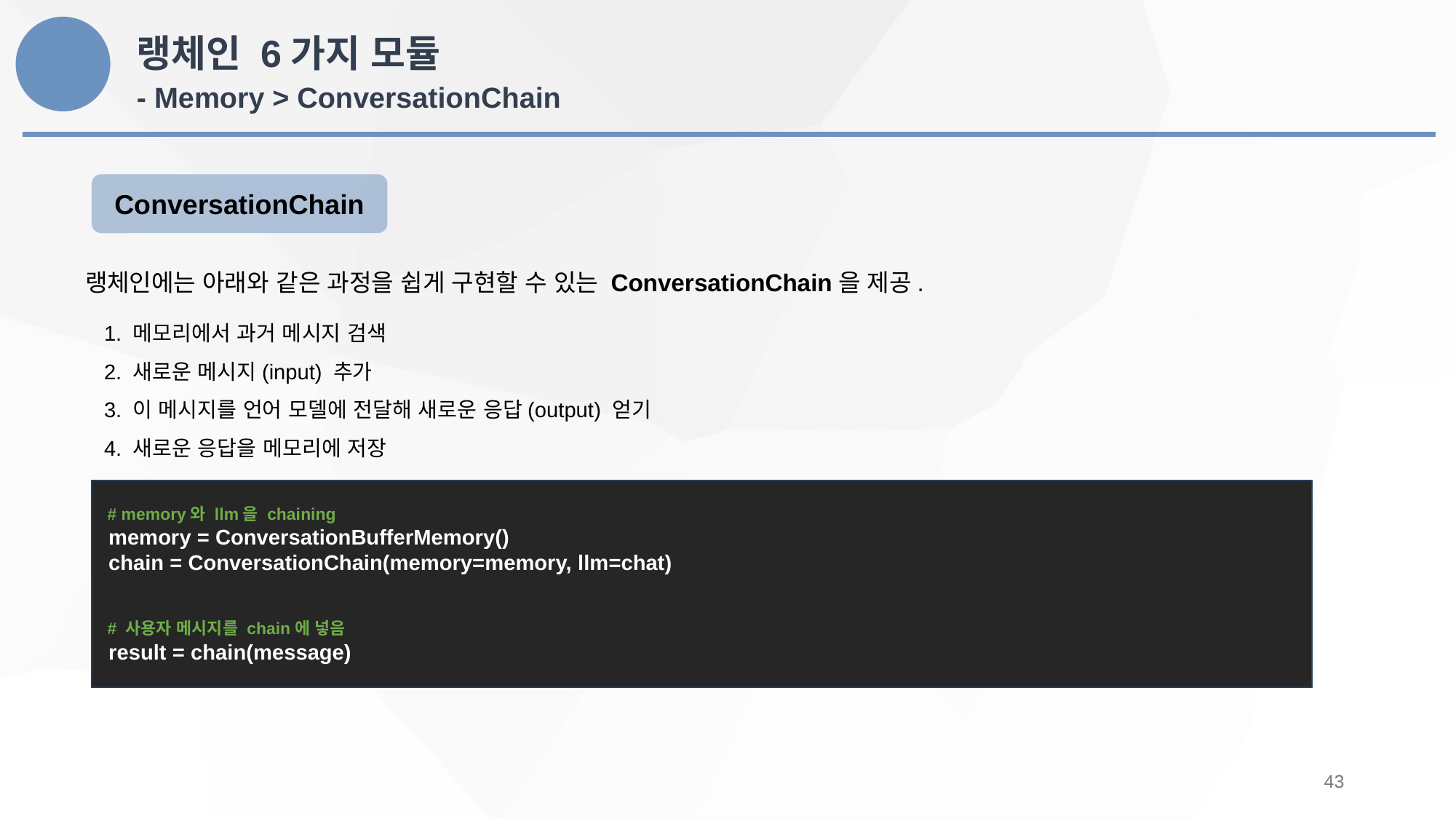

랭체인 6가지 모듈
- Memory > ConversationChain
ConversationChain
랭체인에는 아래와 같은 과정을 쉽게 구현할 수 있는 ConversationChain을 제공.
 메모리에서 과거 메시지 검색
 새로운 메시지(input) 추가
 이 메시지를 언어 모델에 전달해 새로운 응답(output) 얻기
 새로운 응답을 메모리에 저장
 # memory와 llm을 chaining
 memory = ConversationBufferMemory()
 chain = ConversationChain(memory=memory, llm=chat)

 # 사용자 메시지를 chain에 넣음
 result = chain(message)
43